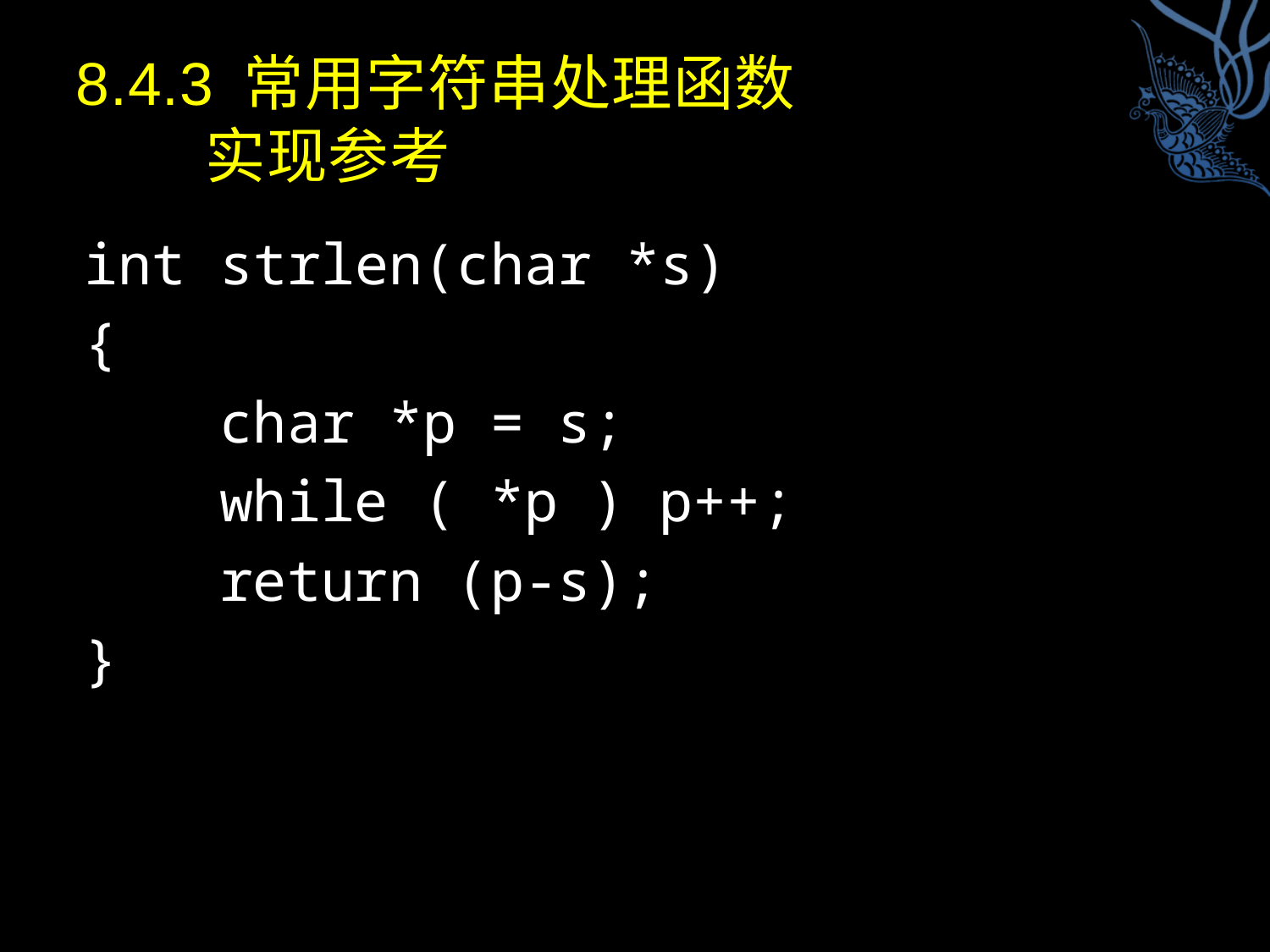

# 8.4.3 常用字符串处理函数 实现参考
int strlen(char *s)
{
    char *p = s;
    while ( *p ) p++;
    return (p-s);
}